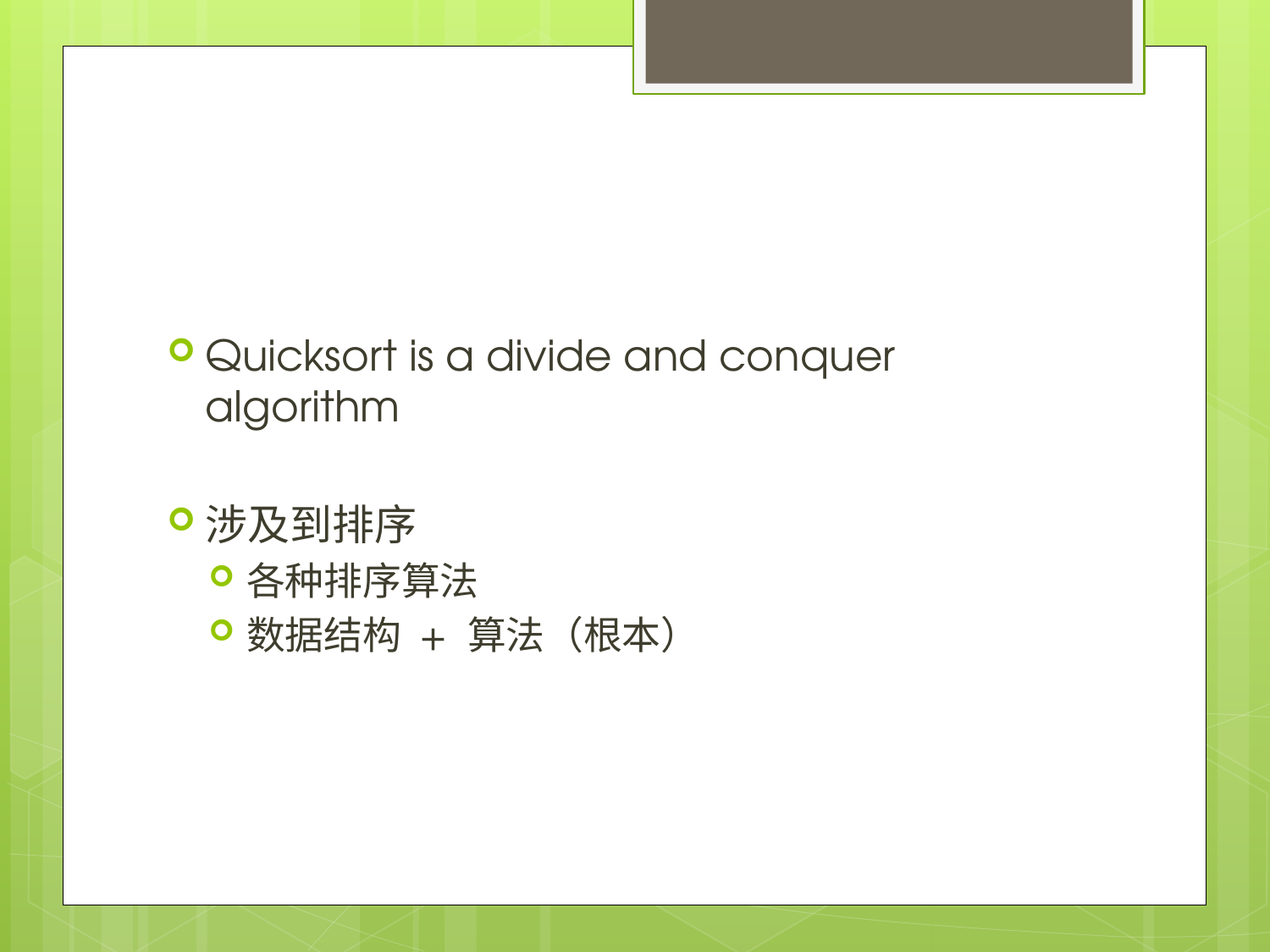

#
Quicksort is a divide and conquer algorithm

涉及到排序
各种排序算法
数据结构 + 算法（根本）